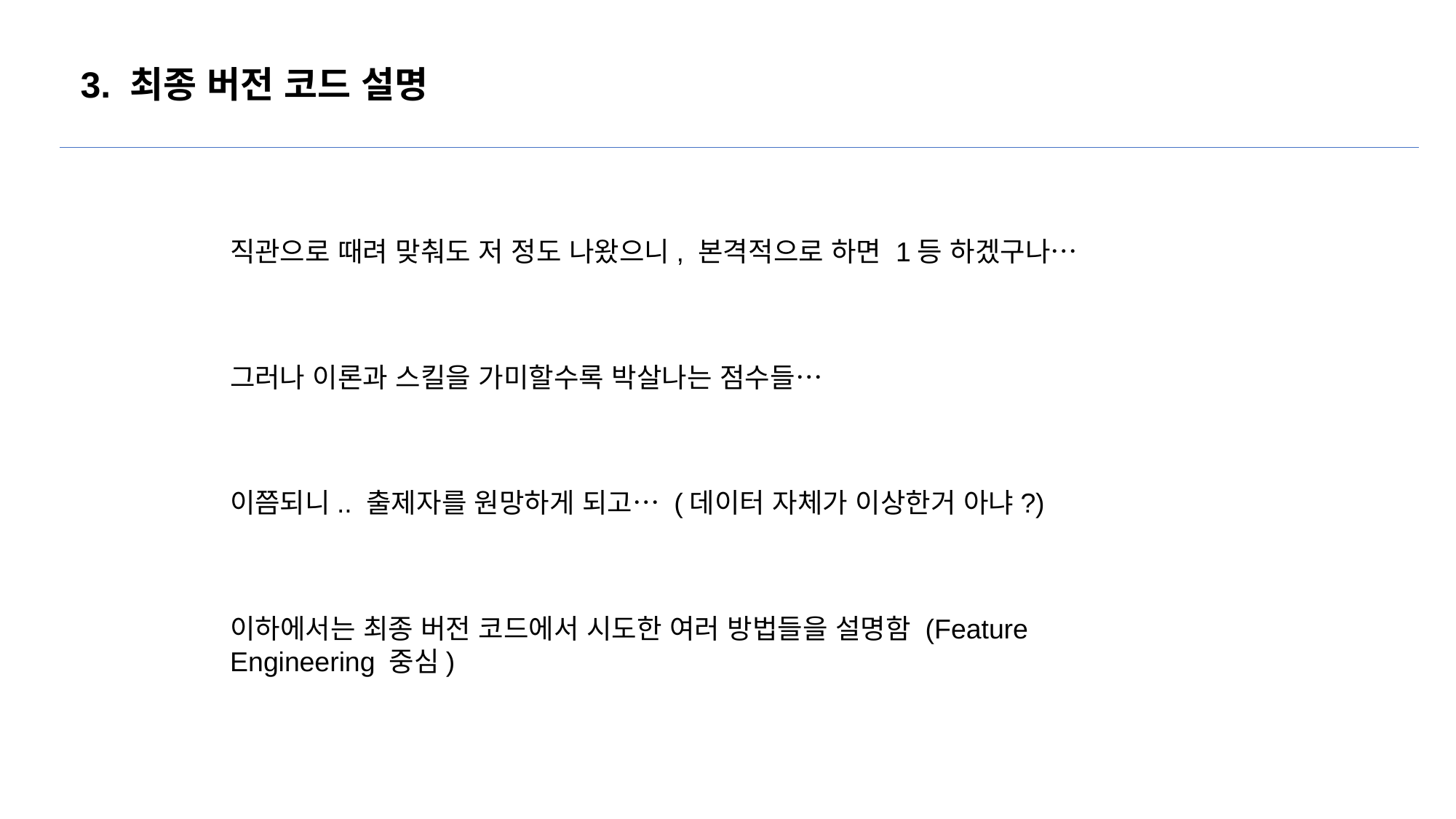

3. 최종 버전 코드 설명
직관으로 때려 맞춰도 저 정도 나왔으니, 본격적으로 하면 1등 하겠구나…
그러나 이론과 스킬을 가미할수록 박살나는 점수들…
이쯤되니.. 출제자를 원망하게 되고… (데이터 자체가 이상한거 아냐?)
이하에서는 최종 버전 코드에서 시도한 여러 방법들을 설명함 (Feature Engineering 중심)